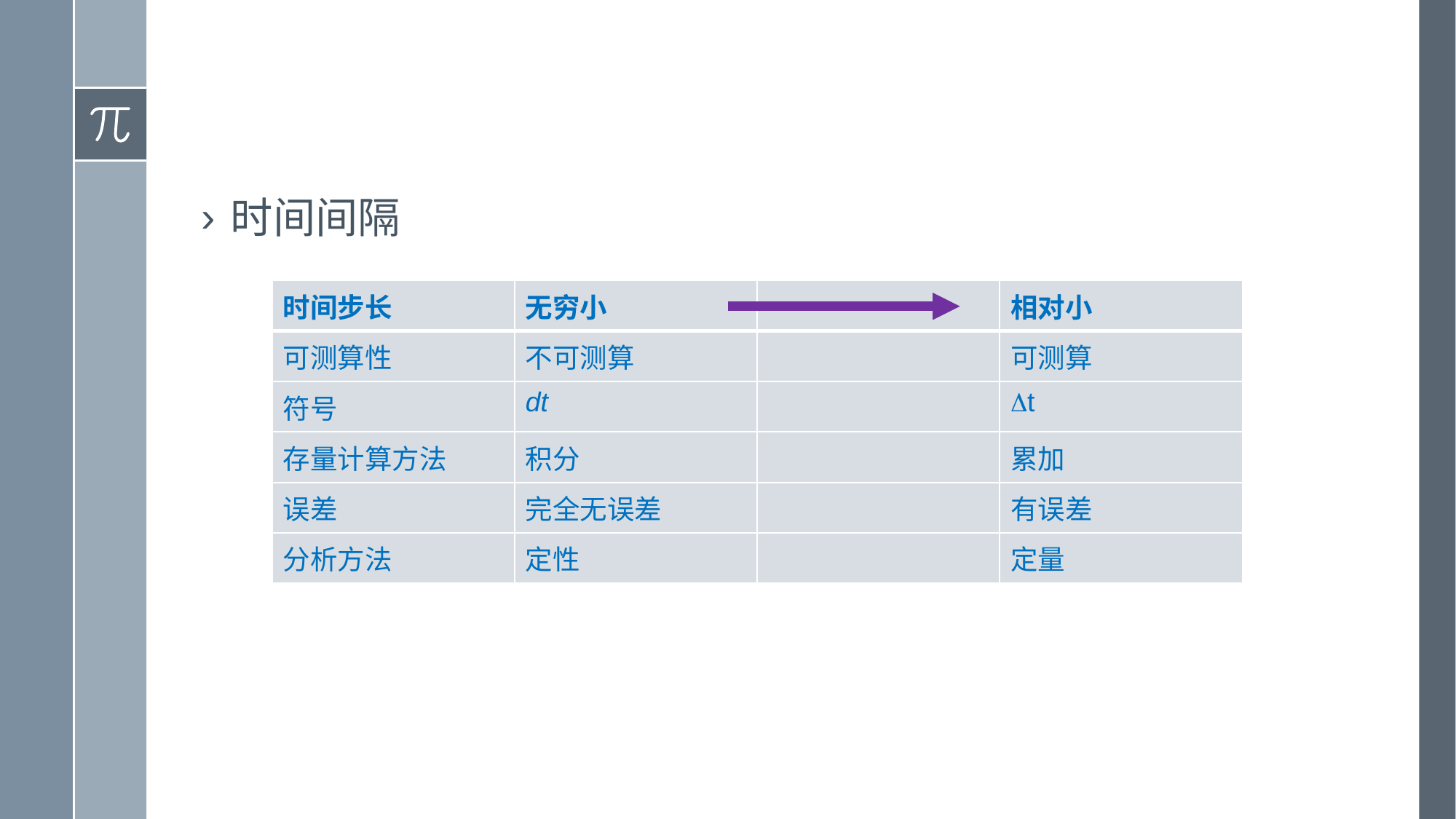

时间间隔
| 时间步长 | 无穷小 |  | 相对小 |
| --- | --- | --- | --- |
| 可测算性 | 不可测算 |  | 可测算 |
| 符号 | dt |  | Δt |
| 存量计算方法 | 积分 |  | 累加 |
| 误差 | 完全无误差 |  | 有误差 |
| 分析方法 | 定性 |  | 定量 |